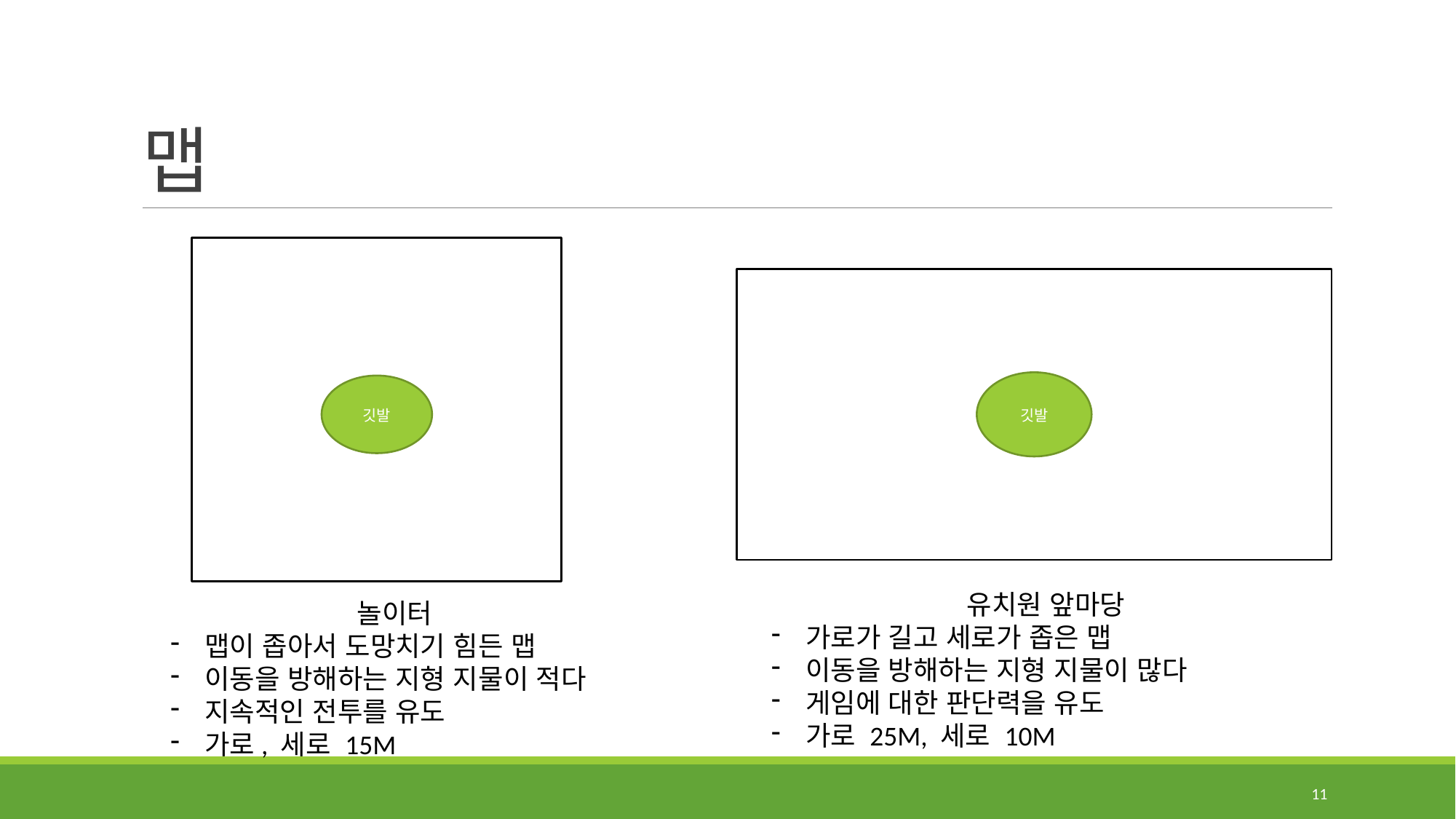

# 맵

깃발

깃발
유치원 앞마당
가로가 길고 세로가 좁은 맵
이동을 방해하는 지형 지물이 많다
게임에 대한 판단력을 유도
가로 25M, 세로 10M
놀이터
맵이 좁아서 도망치기 힘든 맵
이동을 방해하는 지형 지물이 적다
지속적인 전투를 유도
가로, 세로 15M
11